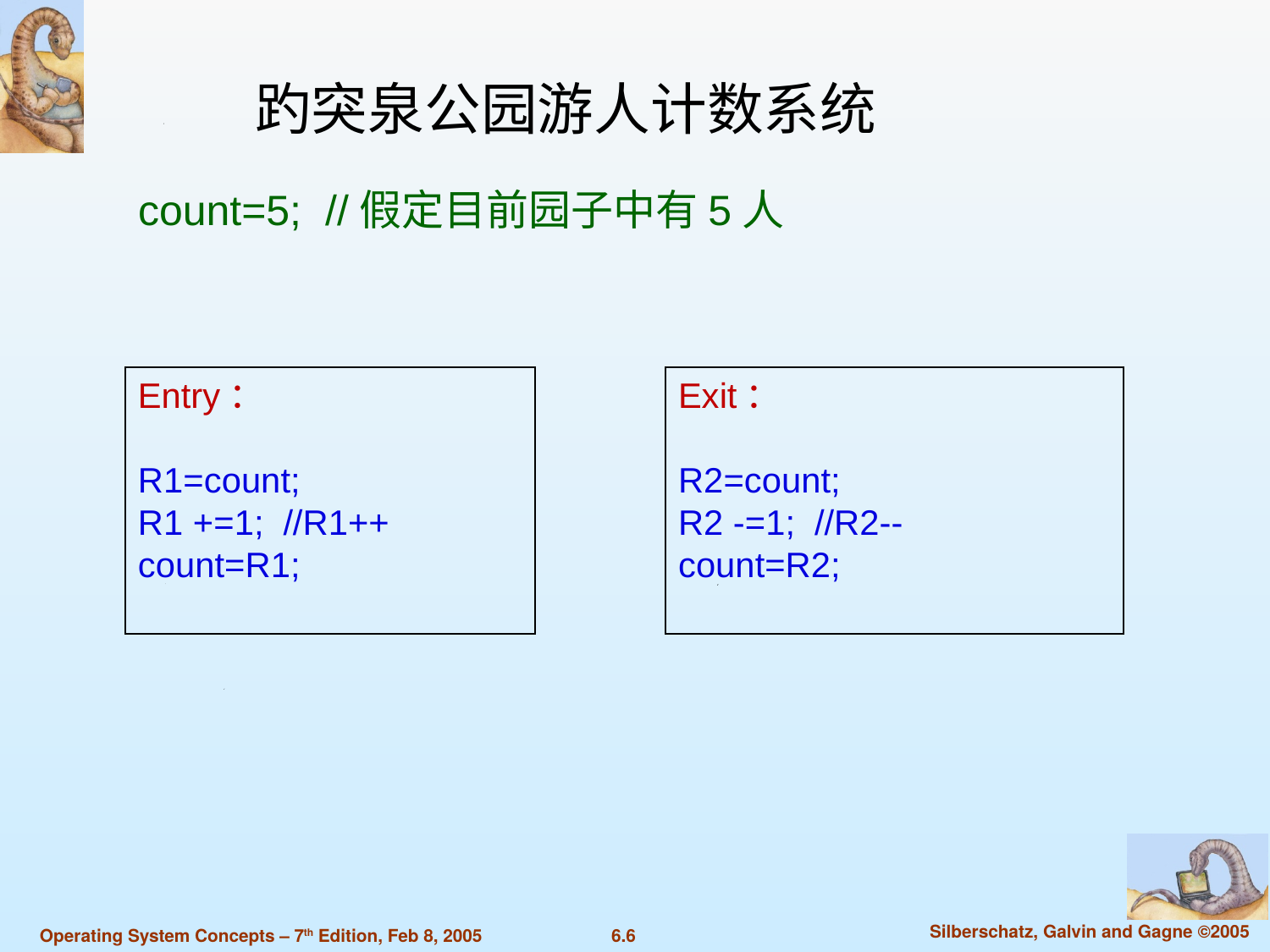

趵突泉公园游人计数系统
count=5;  //假定目前园子中有5人

Entry：

R1=count;
R1 +=1;  //R1++
count=R1;

Exit：

R2=count;
R2 -=1;  //R2--
count=R2;